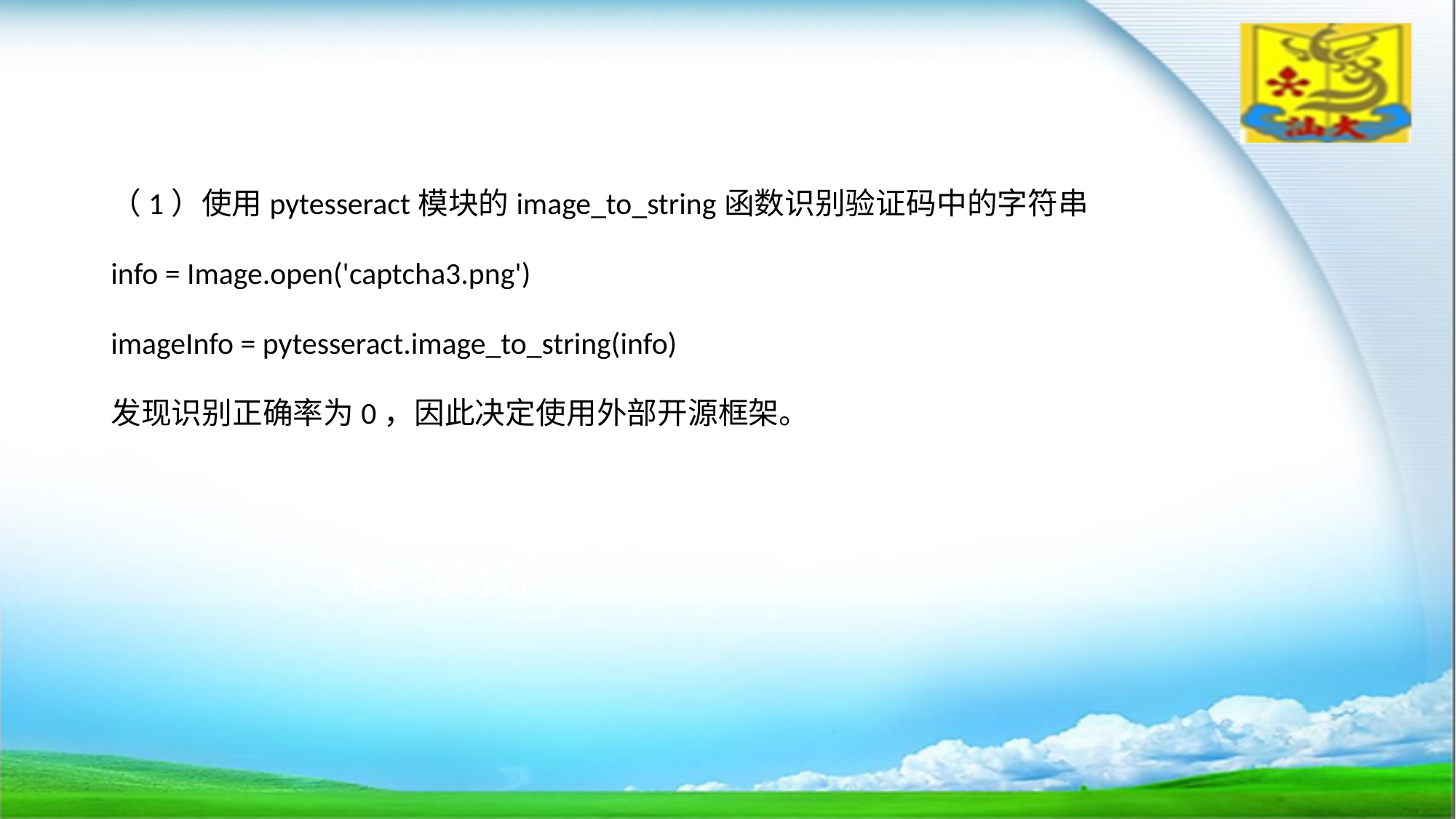

（1）使用pytesseract模块的image_to_string函数识别验证码中的字符串
info = Image.open('captcha3.png')
imageInfo = pytesseract.image_to_string(info)
发现识别正确率为0，因此决定使用外部开源框架。